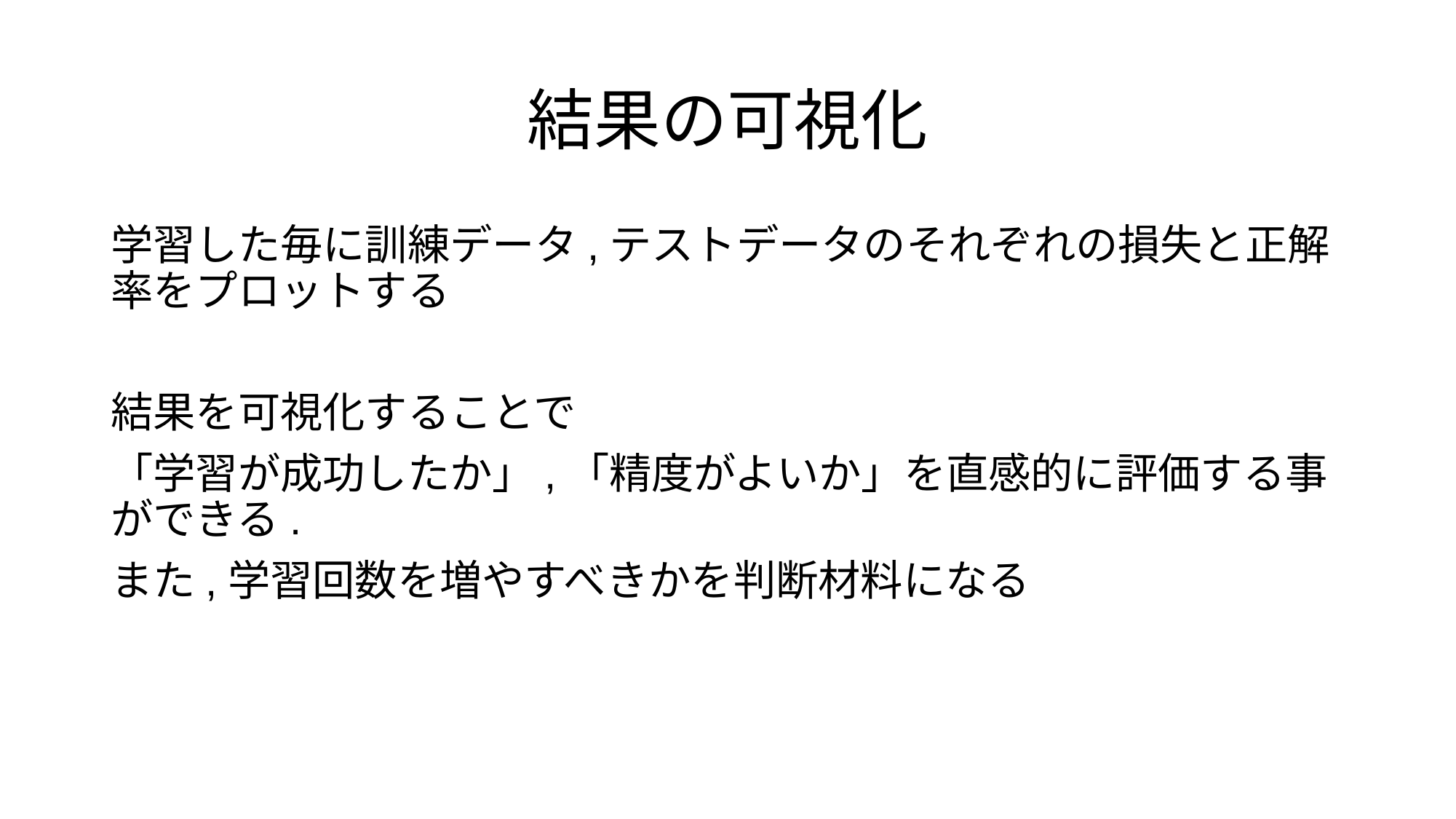

# 結果の可視化
学習した毎に訓練データ,テストデータのそれぞれの損失と正解率をプロットする

結果を可視化することで
「学習が成功したか」,「精度がよいか」を直感的に評価する事ができる.
また,学習回数を増やすべきかを判断材料になる